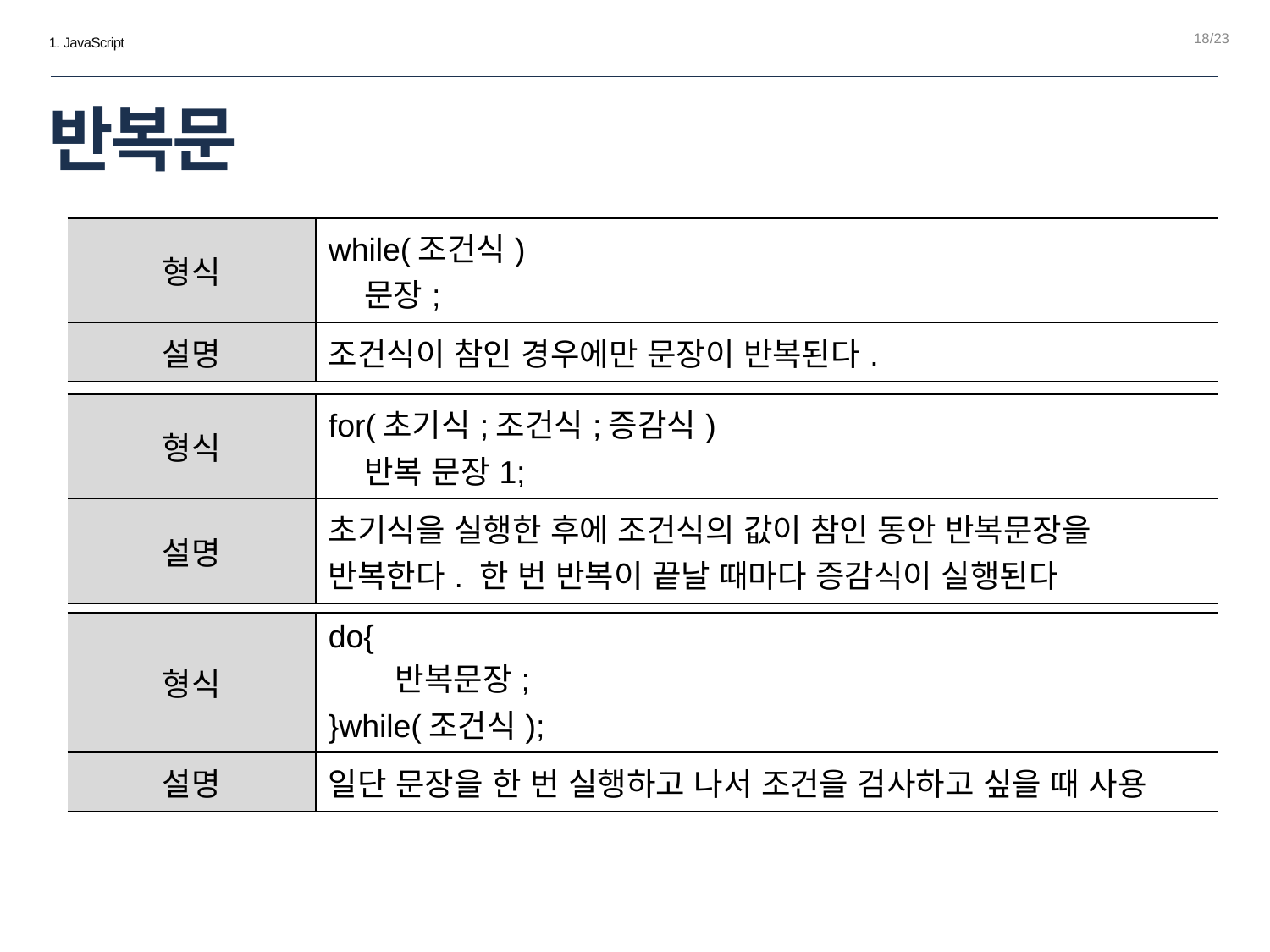

18
1. JavaScript
# 반복문
| 형식 | while(조건식) 문장; |
| --- | --- |
| 설명 | 조건식이 참인 경우에만 문장이 반복된다. |
| 형식 | for(초기식;조건식;증감식) 반복 문장1; |
| --- | --- |
| 설명 | 초기식을 실행한 후에 조건식의 값이 참인 동안 반복문장을 반복한다. 한 번 반복이 끝날 때마다 증감식이 실행된다 |
| 형식 | do{ 반복문장; }while(조건식); |
| --- | --- |
| 설명 | 일단 문장을 한 번 실행하고 나서 조건을 검사하고 싶을 때 사용 |